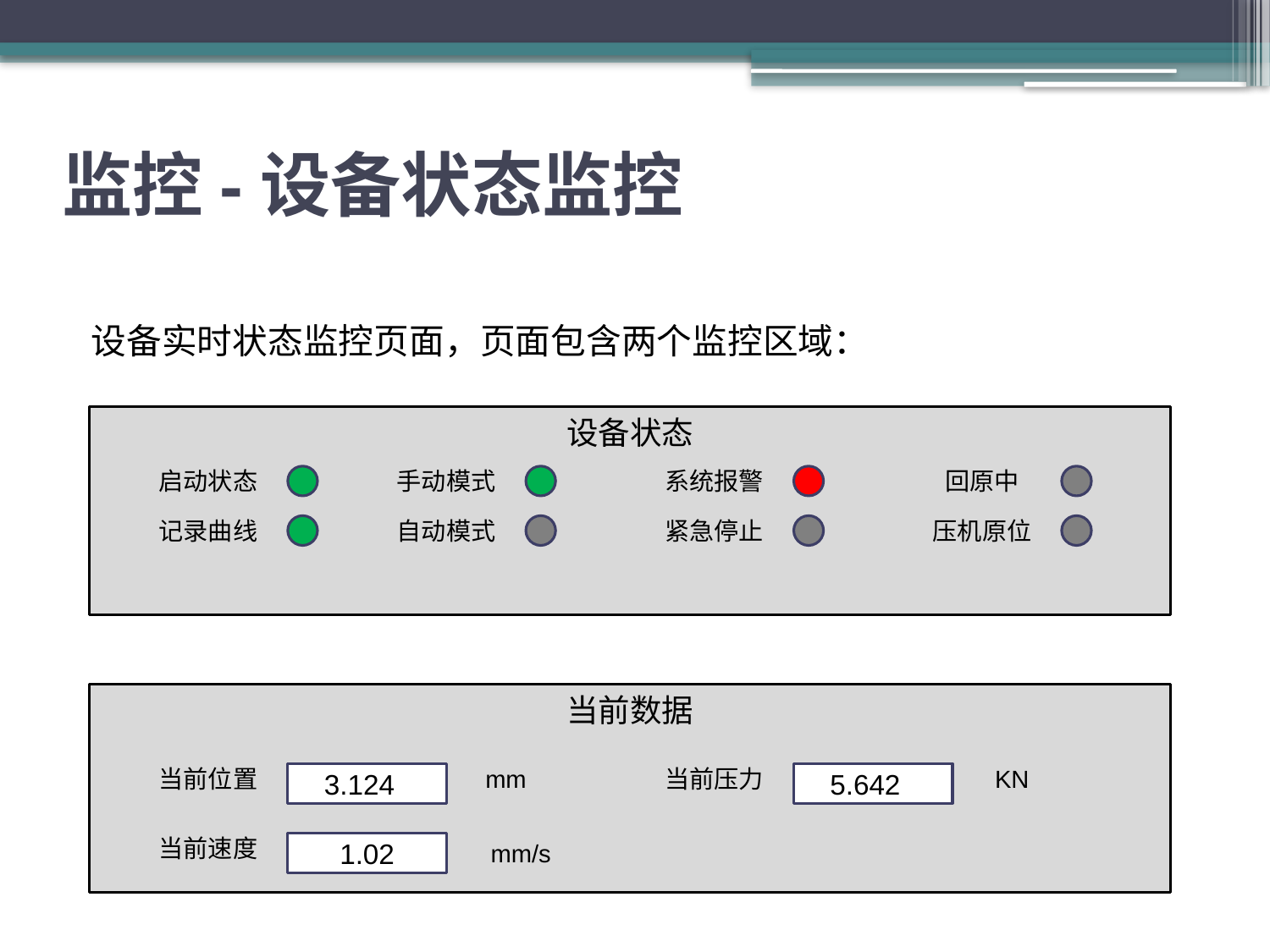

# 监控-设备状态监控
设备实时状态监控页面，页面包含两个监控区域：
设备状态
启动状态

手动模式

系统报警

回原中

记录曲线

自动模式

紧急停止

压机原位

当前数据
当前位置
3.1243
mm
当前压力
5.6423
KN
当前速度
1.02
mm/s